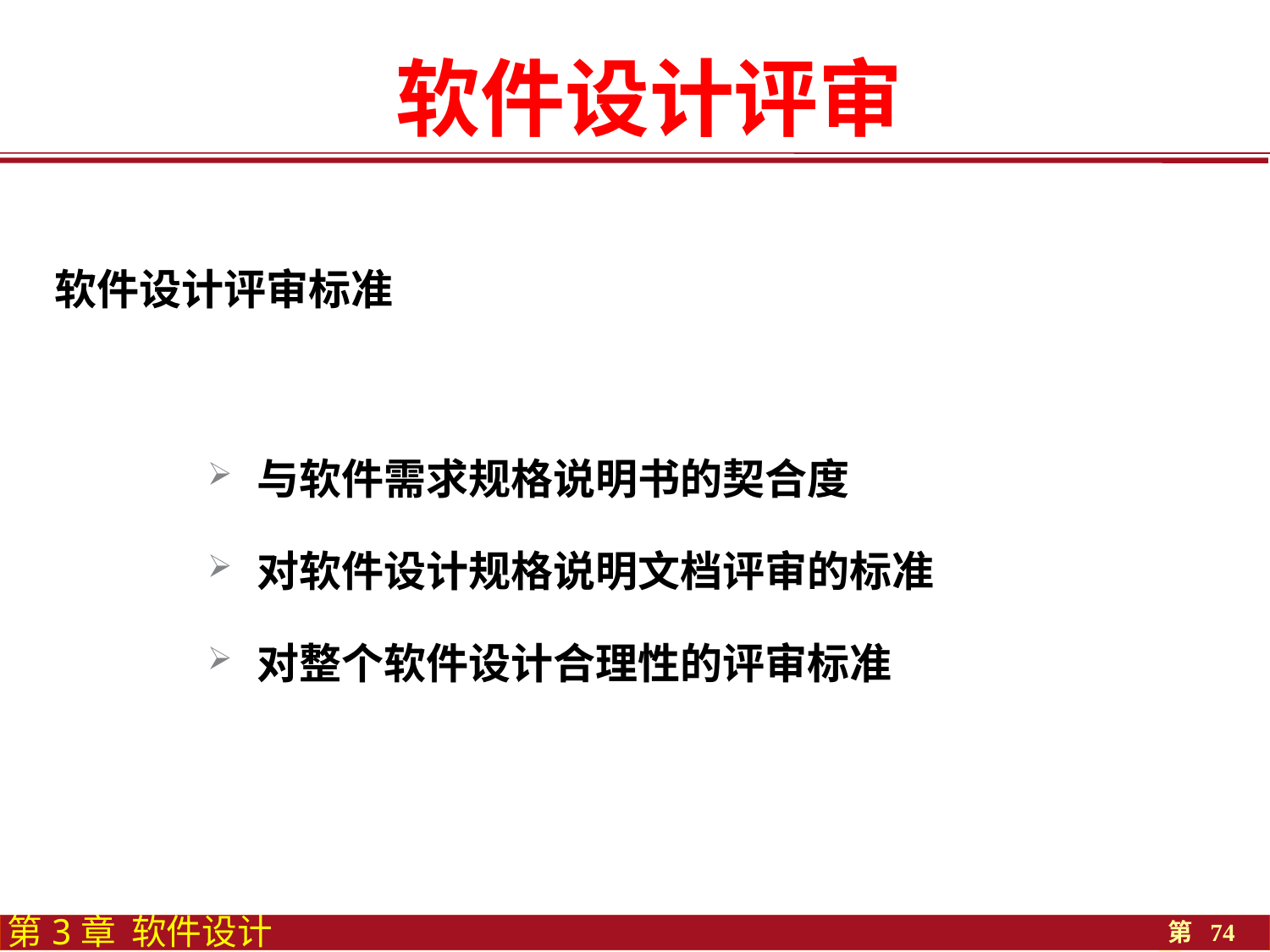

软件设计评审
软件设计评审标准
 与软件需求规格说明书的契合度
 对软件设计规格说明文档评审的标准
 对整个软件设计合理性的评审标准